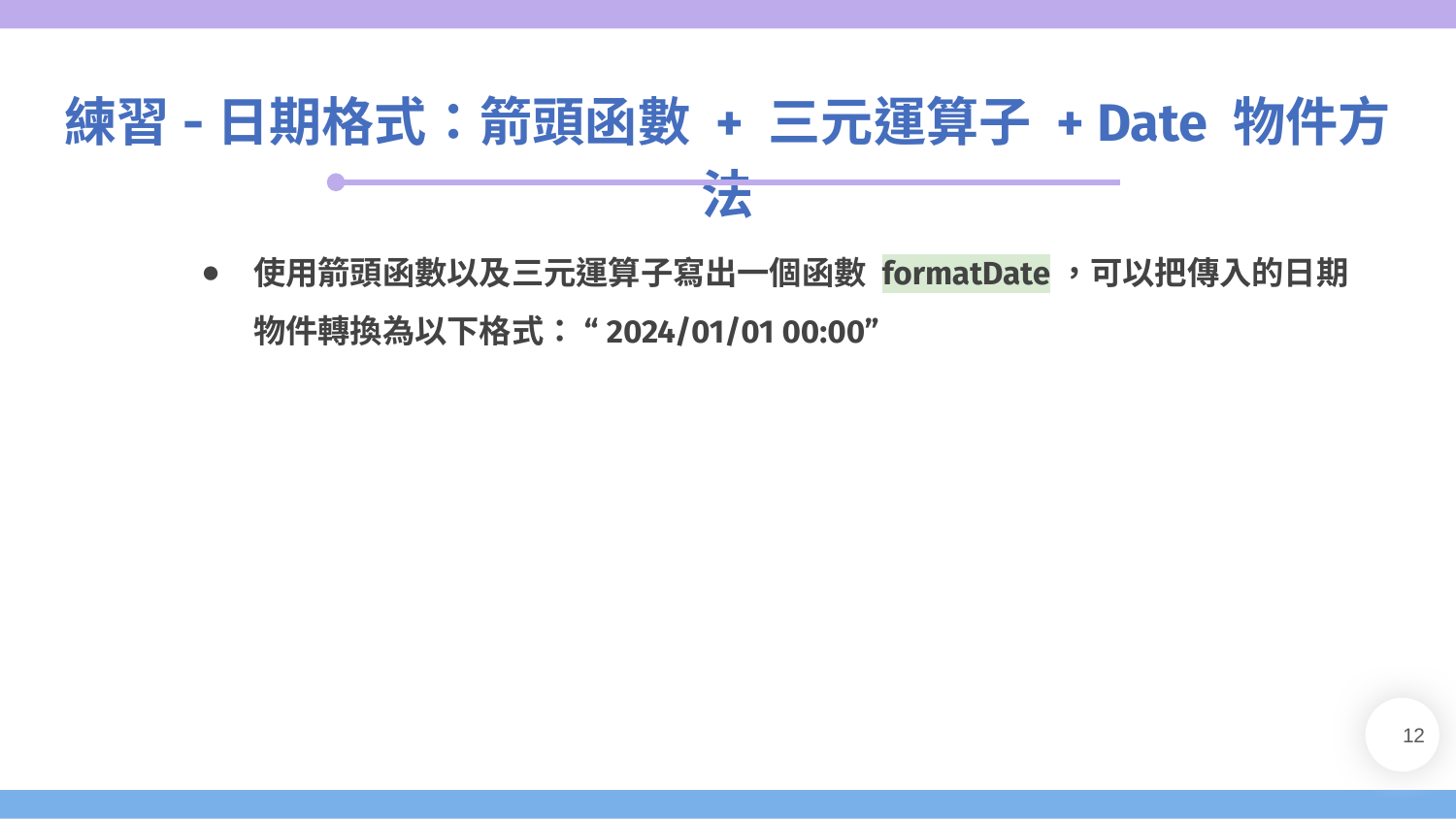

練習-日期格式：箭頭函數 + 三元運算子 + Date 物件方法
使用箭頭函數以及三元運算子寫出一個函數 formatDate，可以把傳入的日期物件轉換為以下格式： “2024/01/01 00:00”

12